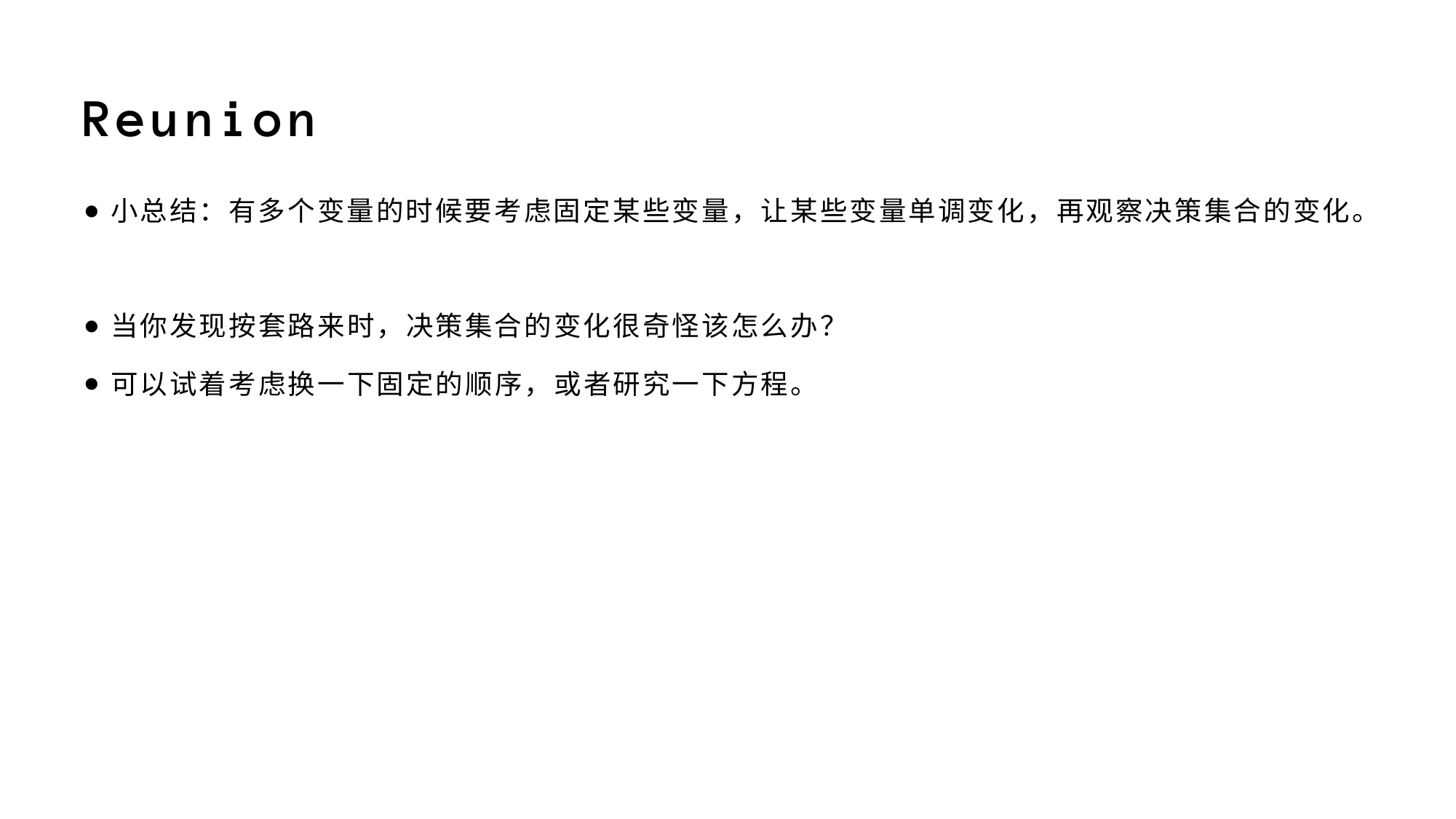

# Reunion
小总结：有多个变量的时候要考虑固定某些变量，让某些变量单调变化，再观察决策集合的变化。

当你发现按套路来时，决策集合的变化很奇怪该怎么办？
可以试着考虑换一下固定的顺序，或者研究一下方程。